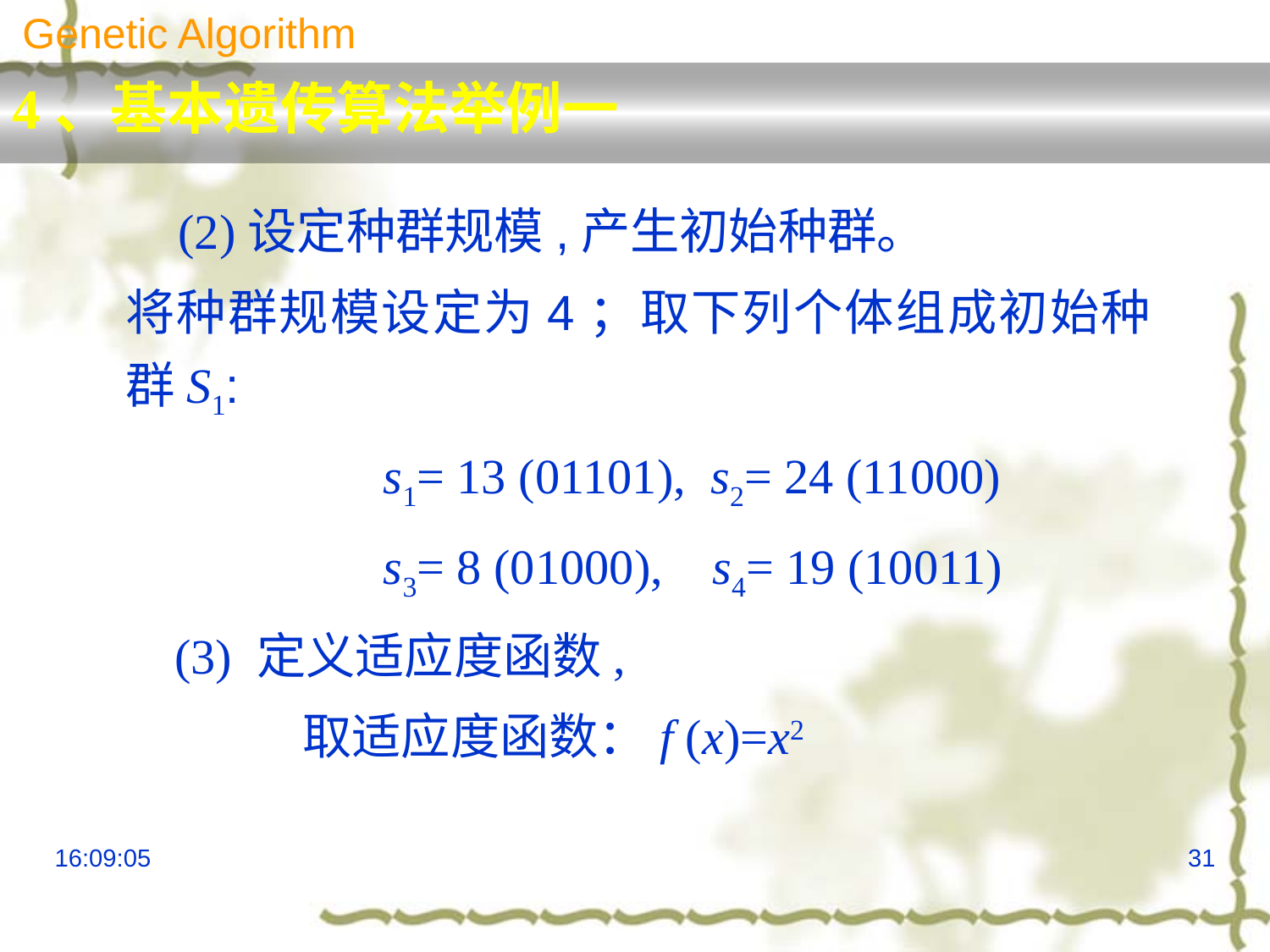

Genetic Algorithm
4、基本遗传算法举例一
　(2)设定种群规模,产生初始种群。
将种群规模设定为4；取下列个体组成初始种群S1:
                     s1= 13 (01101),  s2= 24 (11000)
                     s3= 8 (01000),    s4= 19 (10011)
    (3) 定义适应度函数,
               取适应度函数：f (x)=x2

16:09:05
31